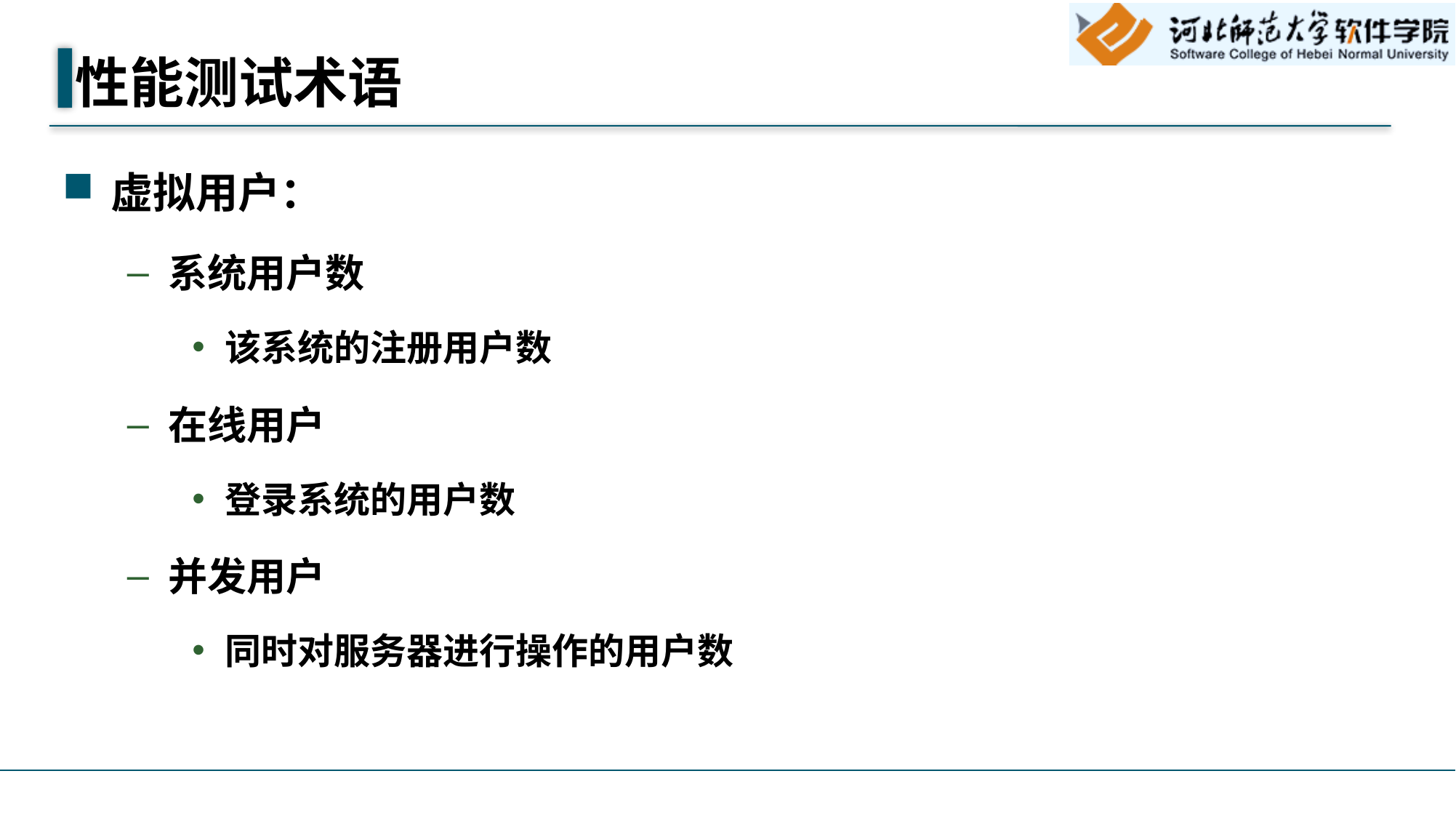

# 性能测试术语测试术语
虚拟用户：
系统用户数
该系统的注册用户数
在线用户
登录系统的用户数
并发用户
同时对服务器进行操作的用户数